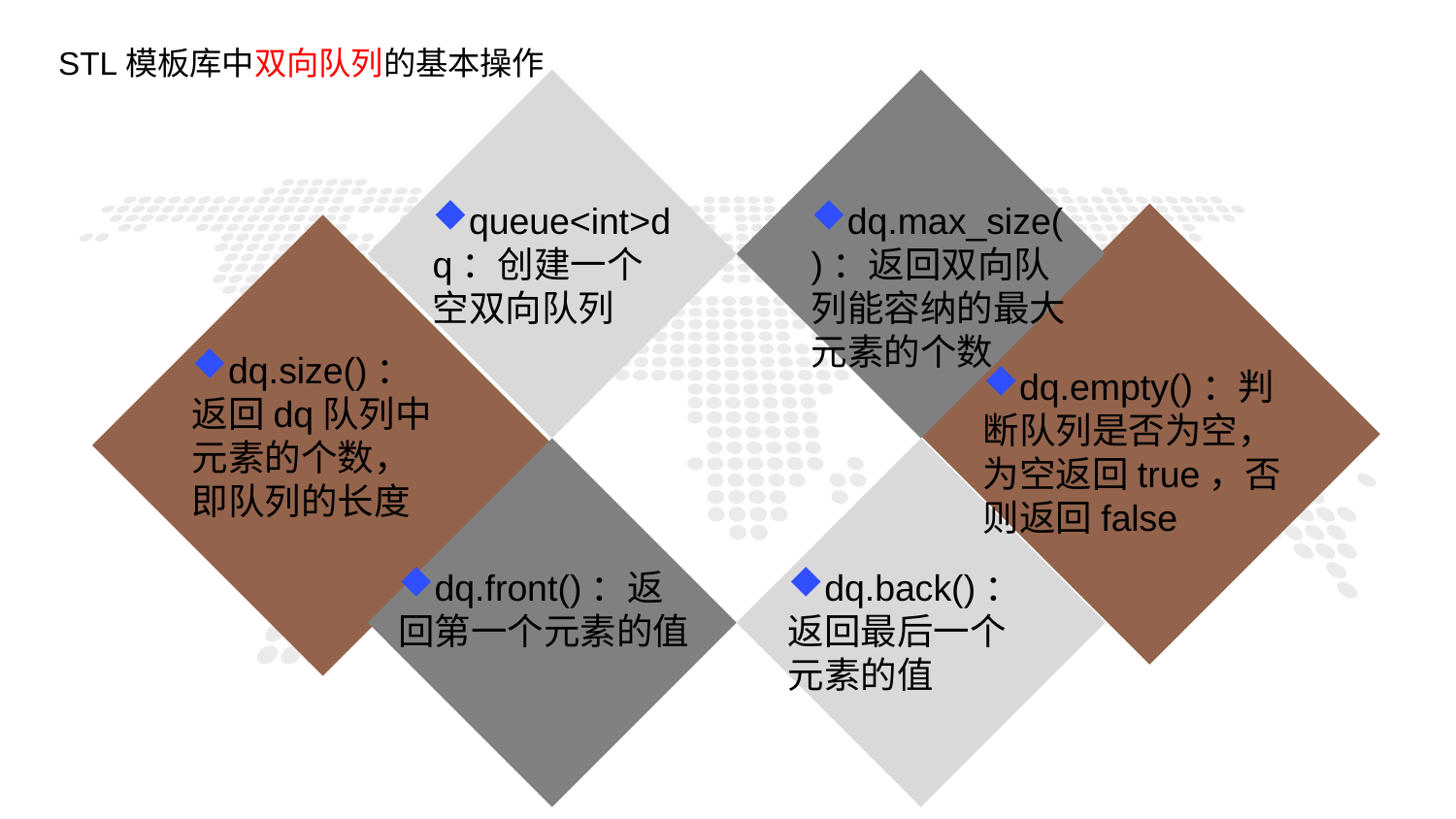

STL模板库中双向队列的基本操作

queue<int>dq：创建一个空双向队列
dq.max_size()：返回双向队列能容纳的最大元素的个数

1
dq.size()：返回dq队列中元素的个数，即队列的长度
dq.empty()：判断队列是否为空，为空返回true，否则返回false

dq.front()：返回第一个元素的值
dq.back()：返回最后一个元素的值
PART  ONE